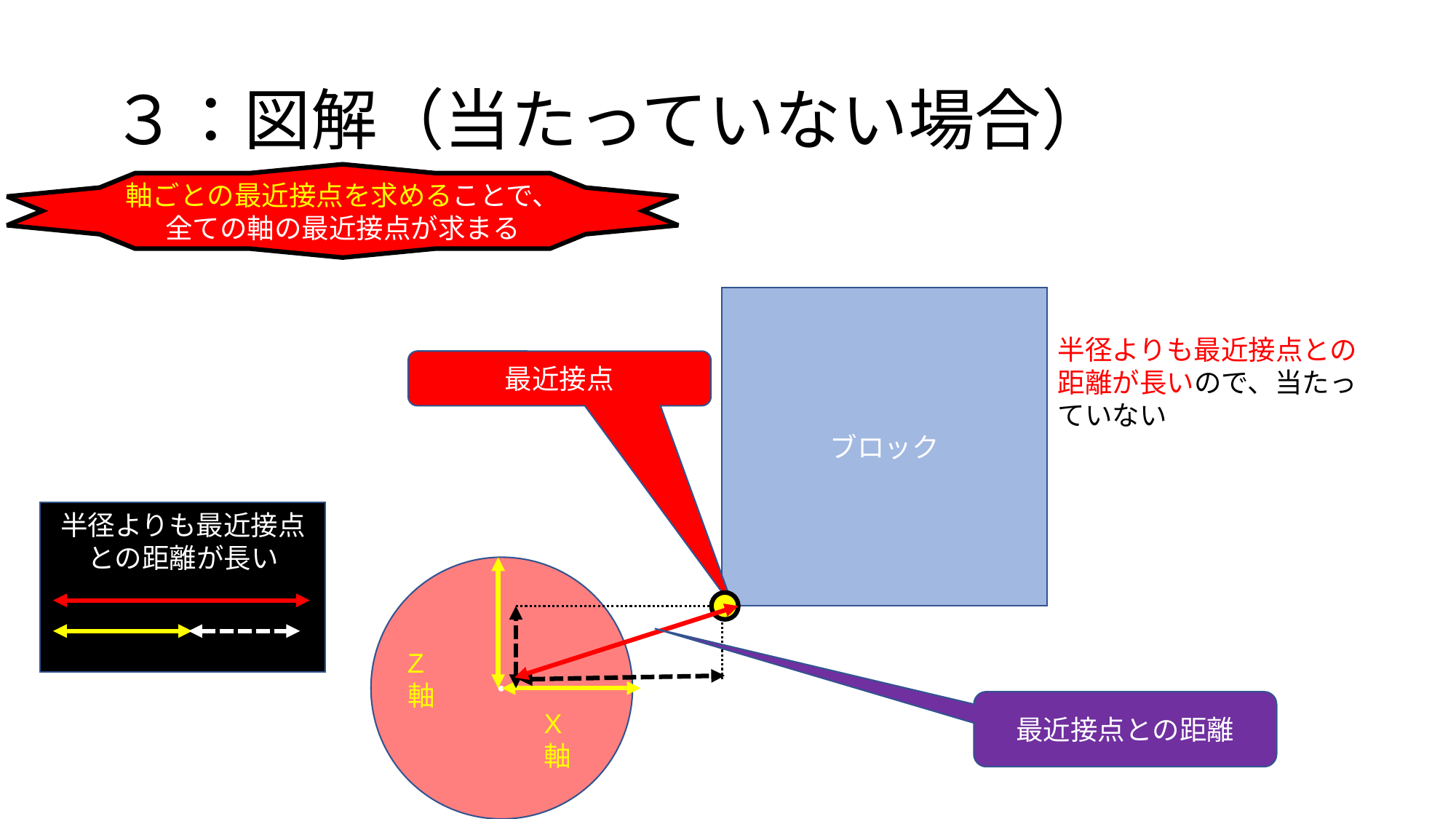

# ３：図解（当たっていない場合）
軸ごとの最近接点を求めることで、
全ての軸の最近接点が求まる
ブロック
半径よりも最近接点との距離が長いので、当たっていない
最近接点
半径よりも最近接点との距離が長い
・

Z軸
最近接点との距離
X軸